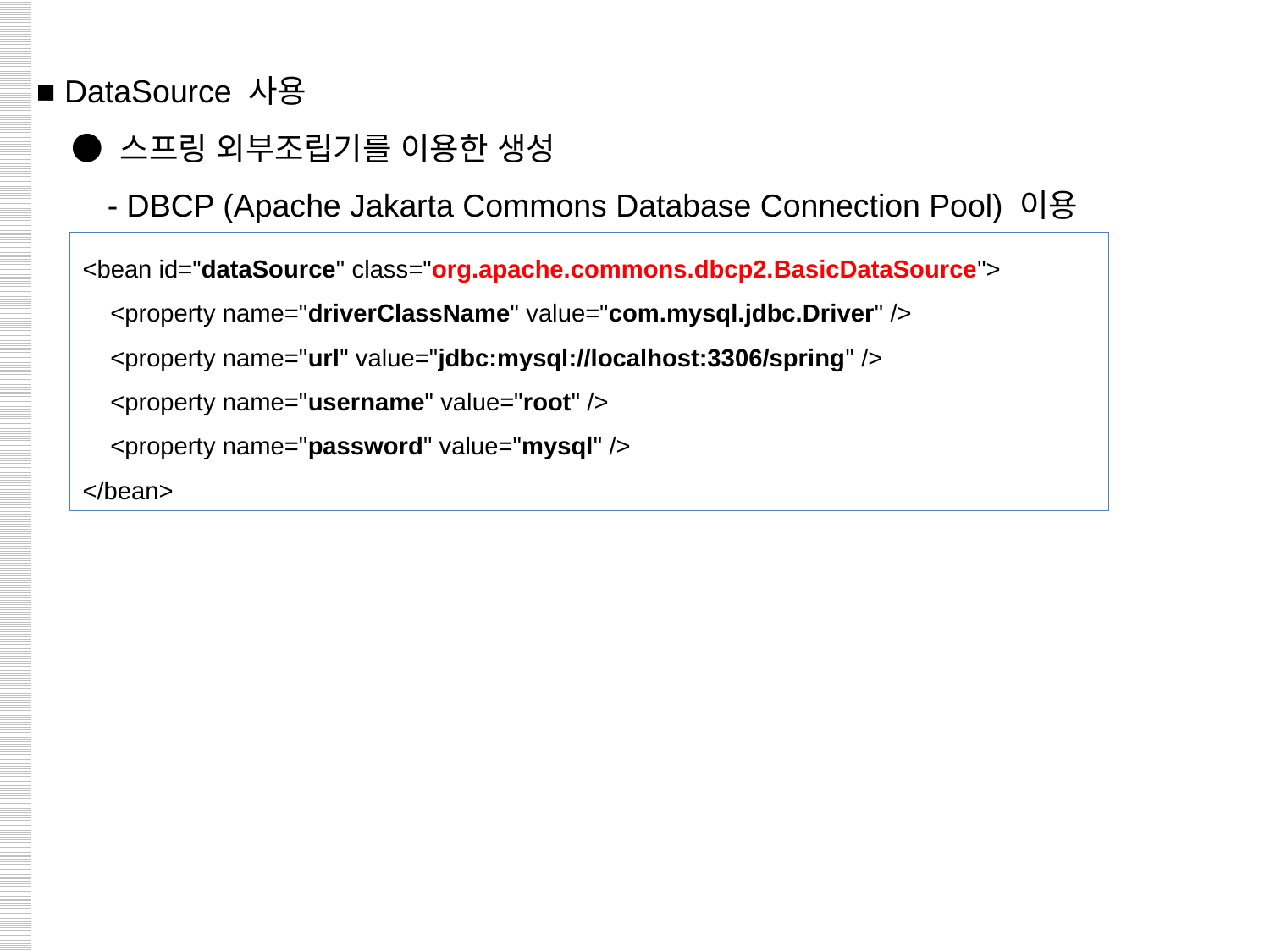

■ DataSource 사용
    ● 스프링 외부조립기를 이용한 생성
        - DBCP (Apache Jakarta Commons Database Connection Pool) 이용
<bean id="dataSource" class="org.apache.commons.dbcp2.BasicDataSource">
    <property name="driverClassName" value="com.mysql.jdbc.Driver" />
    <property name="url" value="jdbc:mysql://localhost:3306/spring" />
    <property name="username" value="root" />
    <property name="password" value="mysql" />
</bean>